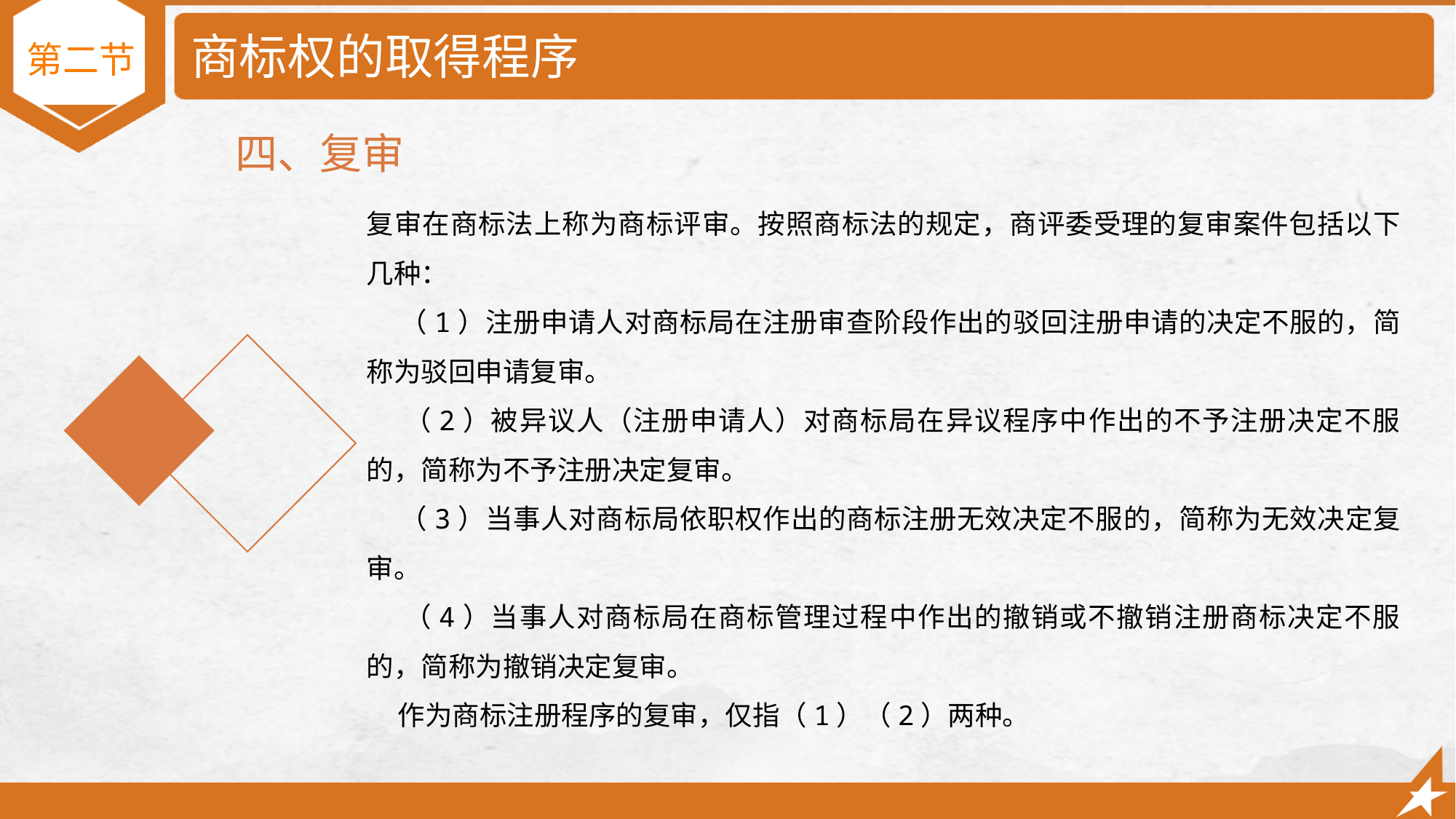

# 商标权的取得程序
第二节
四、复审
复审在商标法上称为商标评审。按照商标法的规定，商评委受理的复审案件包括以下几种：
    （1）注册申请人对商标局在注册审查阶段作出的驳回注册申请的决定不服的，简称为驳回申请复审。
    （2）被异议人（注册申请人）对商标局在异议程序中作出的不予注册决定不服的，简称为不予注册决定复审。
    （3）当事人对商标局依职权作出的商标注册无效决定不服的，简称为无效决定复审。
    （4）当事人对商标局在商标管理过程中作出的撤销或不撤销注册商标决定不服的，简称为撤销决定复审。
    作为商标注册程序的复审，仅指（1）（2）两种。